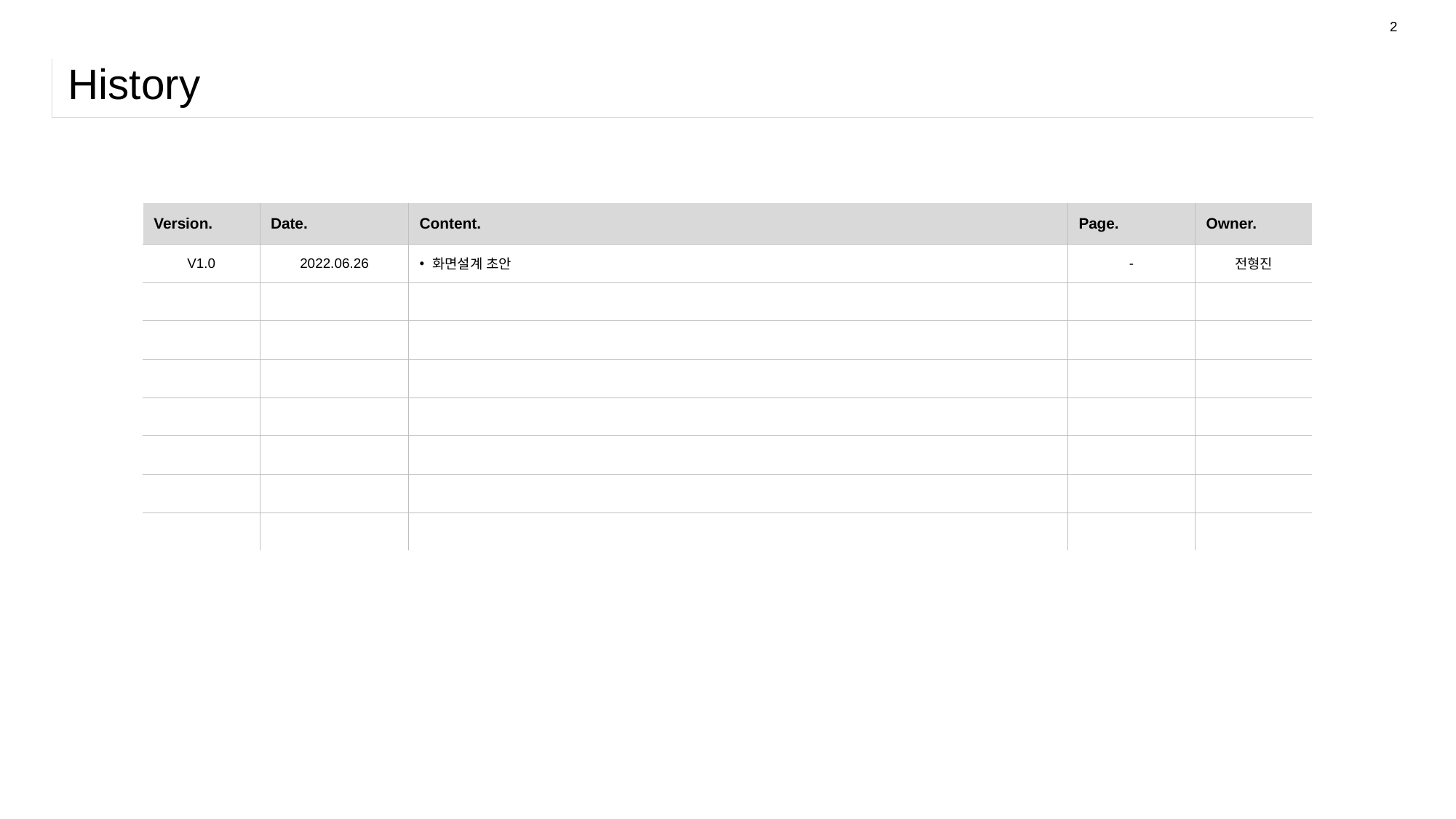

2
# History
| Version. | Date. | Content. | Page. | Owner. |
| --- | --- | --- | --- | --- |
| V1.0 | 2022.06.26 | 화면설계 초안 | - | 전형진 |
|  |  |  |  |  |
|  |  |  |  |  |
|  |  |  |  |  |
|  |  |  |  |  |
|  |  |  |  |  |
|  |  |  |  |  |
|  |  |  |  |  |